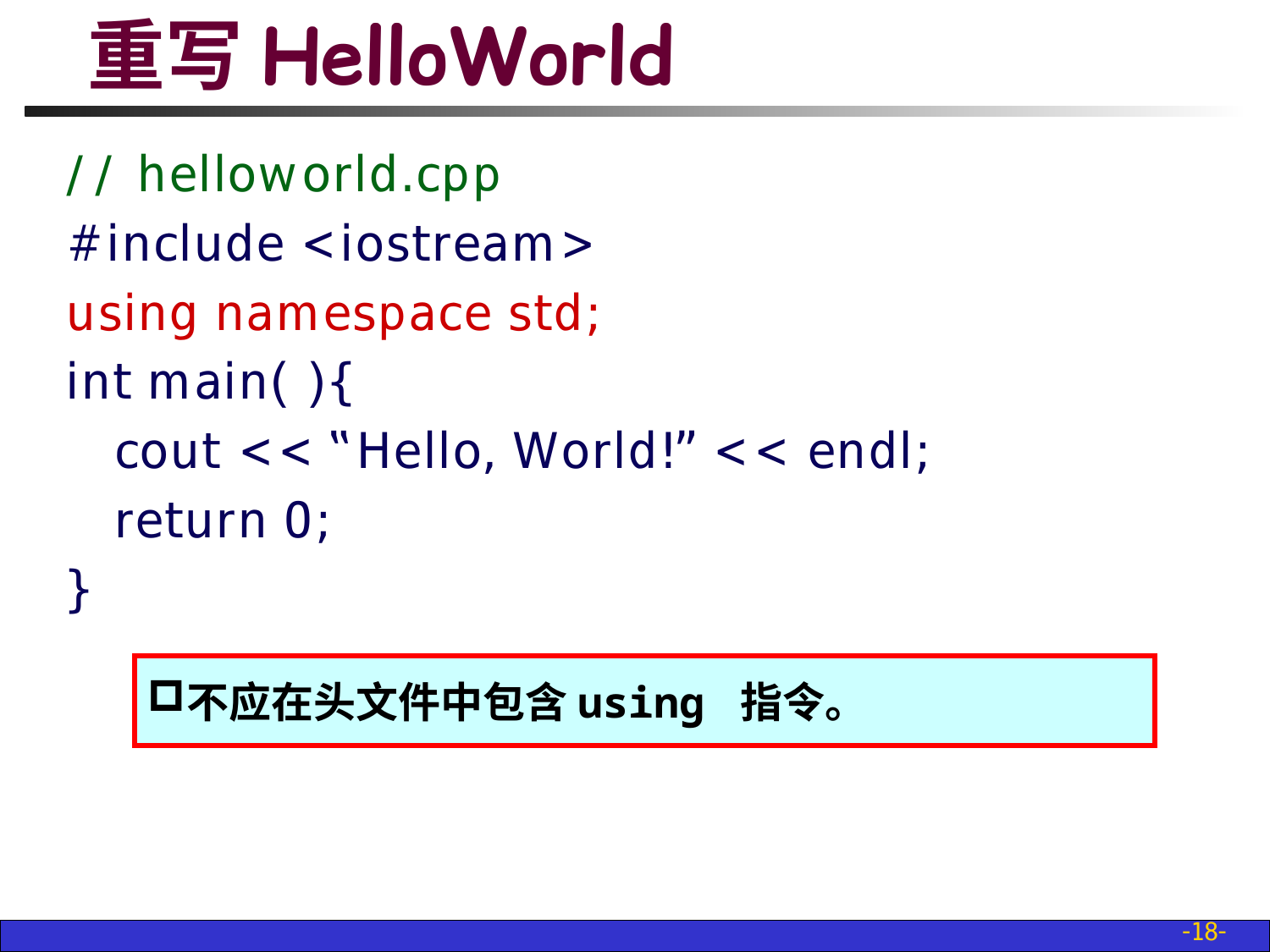

# 重写HelloWorld
// helloworld.cpp
#include <iostream>
using namespace std;
int main( ){
	cout << “Hello, World!” << endl;
	return 0;
}
不应在头文件中包含using 指令。
-18-